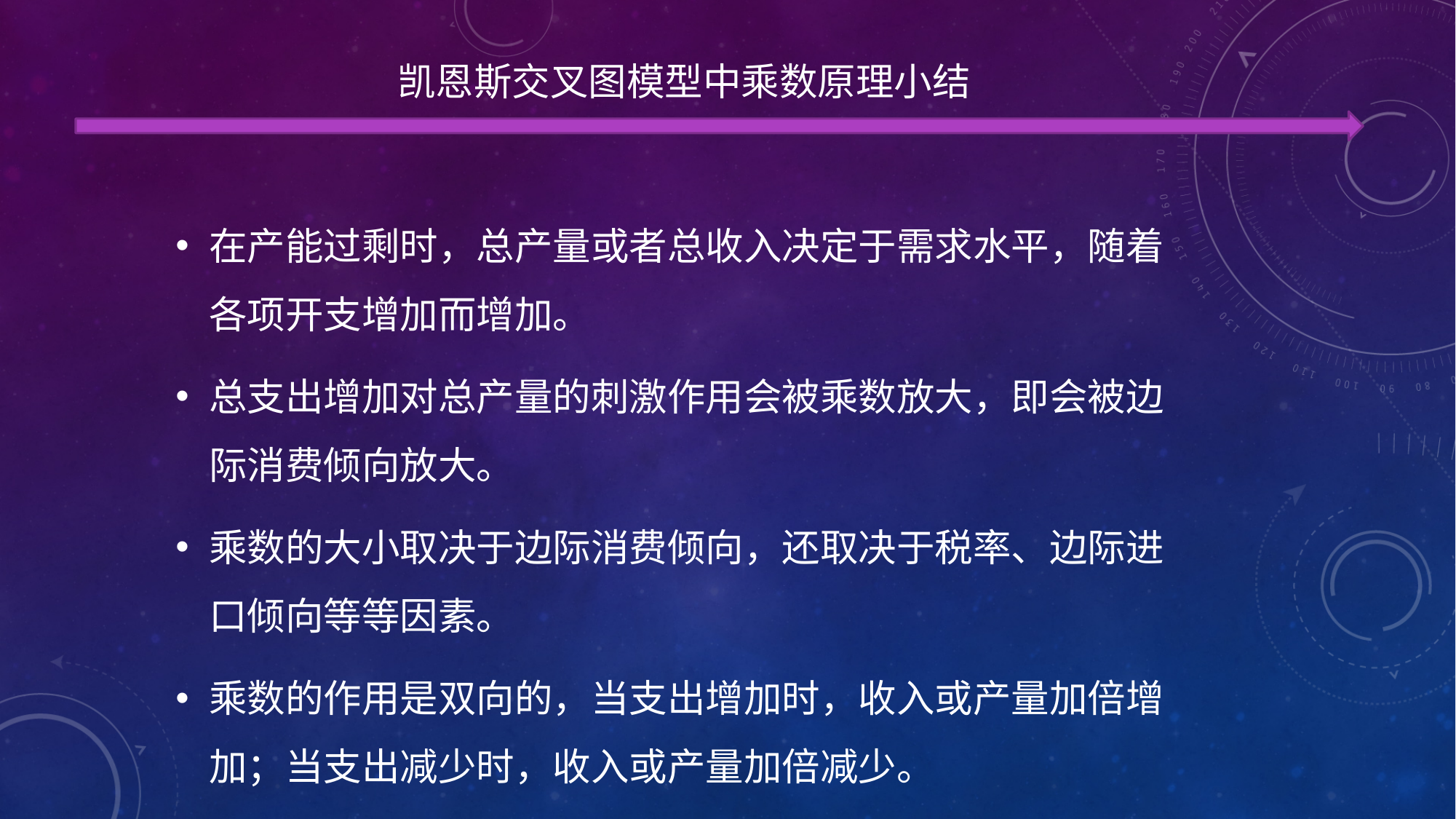

凯恩斯交叉图模型中乘数原理小结

在产能过剩时，总产量或者总收入决定于需求水平，随着各项开支增加而增加。
总支出增加对总产量的刺激作用会被乘数放大，即会被边际消费倾向放大。
乘数的大小取决于边际消费倾向，还取决于税率、边际进口倾向等等因素。
乘数的作用是双向的，当支出增加时，收入或产量加倍增加；当支出减少时，收入或产量加倍减少。